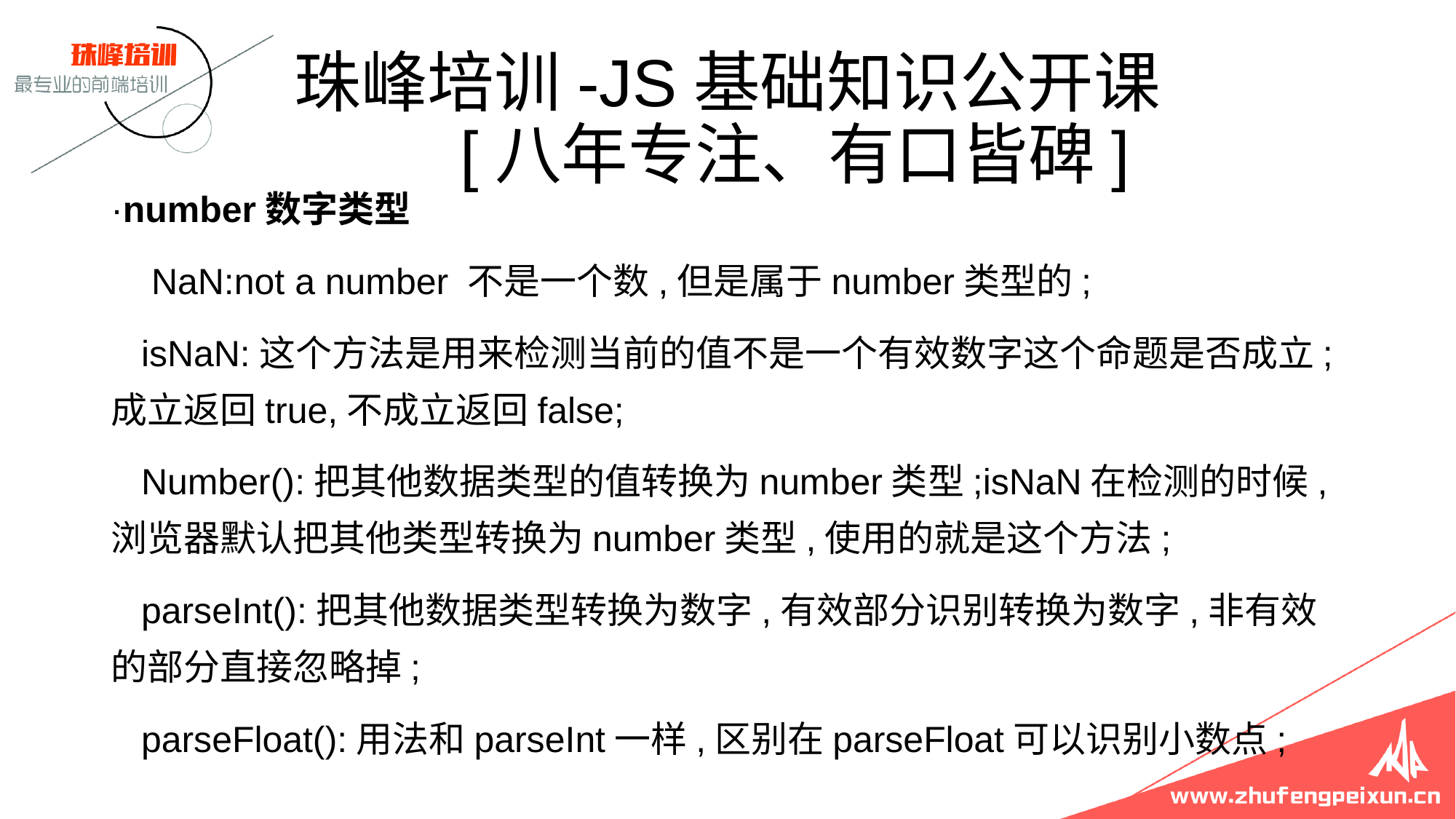

# 珠峰培训-JS基础知识公开课 [八年专注、有口皆碑]
·number数字类型
    NaN:not a number 不是一个数,但是属于number类型的;
   isNaN:这个方法是用来检测当前的值不是一个有效数字这个命题是否成立;成立返回true,不成立返回false;
   Number():把其他数据类型的值转换为number类型;isNaN在检测的时候,浏览器默认把其他类型转换为number类型,使用的就是这个方法;
   parseInt():把其他数据类型转换为数字,有效部分识别转换为数字,非有效的部分直接忽略掉;
   parseFloat():用法和parseInt一样,区别在parseFloat可以识别小数点;